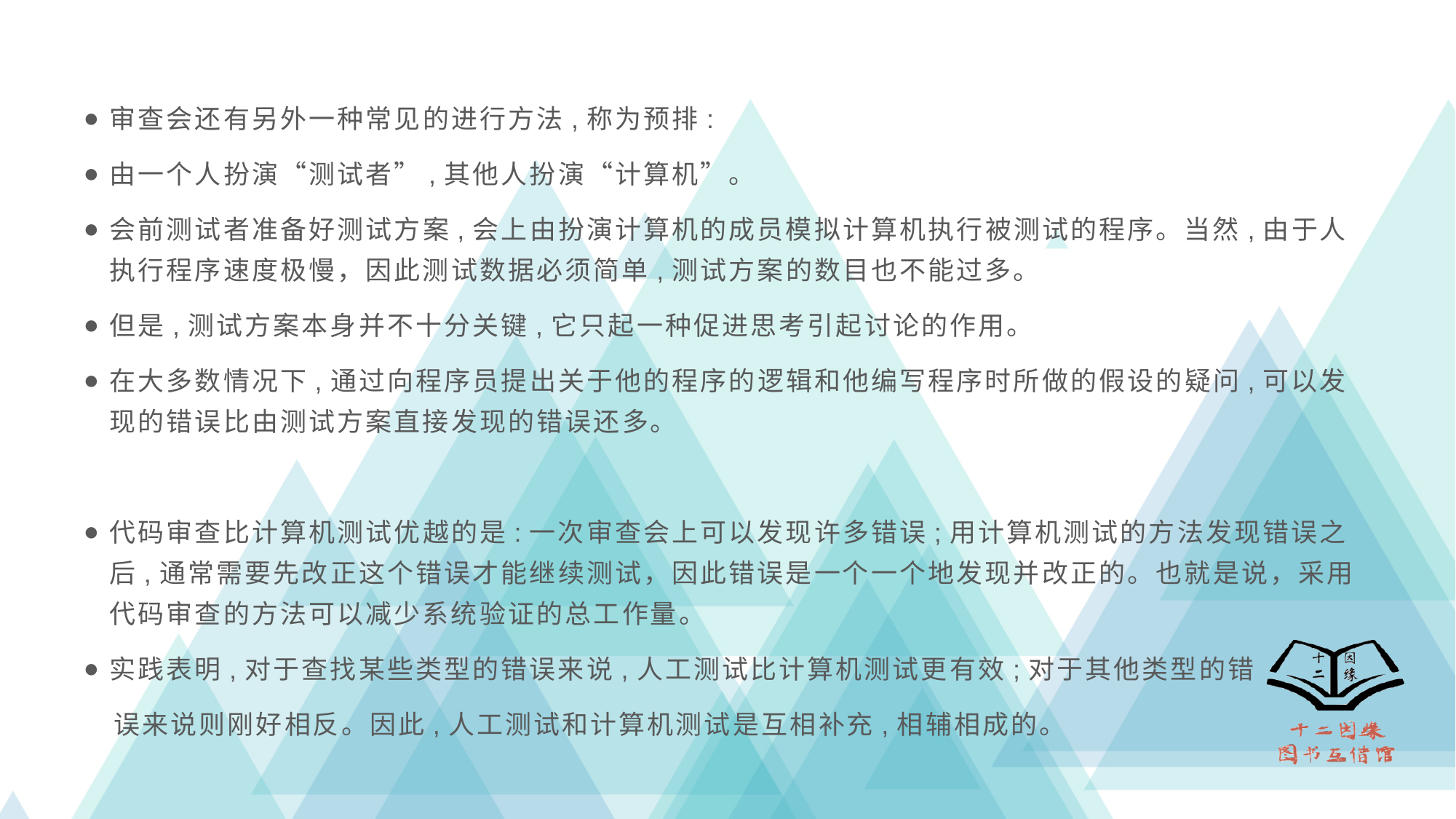

审查会还有另外一种常见的进行方法,称为预排:
由一个人扮演“测试者”,其他人扮演“计算机”。
会前测试者准备好测试方案,会上由扮演计算机的成员模拟计算机执行被测试的程序。当然,由于人执行程序速度极慢，因此测试数据必须简单,测试方案的数目也不能过多。
但是,测试方案本身并不十分关键,它只起一种促进思考引起讨论的作用。
在大多数情况下,通过向程序员提出关于他的程序的逻辑和他编写程序时所做的假设的疑问,可以发现的错误比由测试方案直接发现的错误还多。

代码审查比计算机测试优越的是:一次审查会上可以发现许多错误;用计算机测试的方法发现错误之后,通常需要先改正这个错误才能继续测试，因此错误是一个一个地发现并改正的。也就是说，采用代码审查的方法可以减少系统验证的总工作量。
实践表明,对于查找某些类型的错误来说,人工测试比计算机测试更有效;对于其他类型的错
   误来说则刚好相反。因此,人工测试和计算机测试是互相补充,相辅相成的。